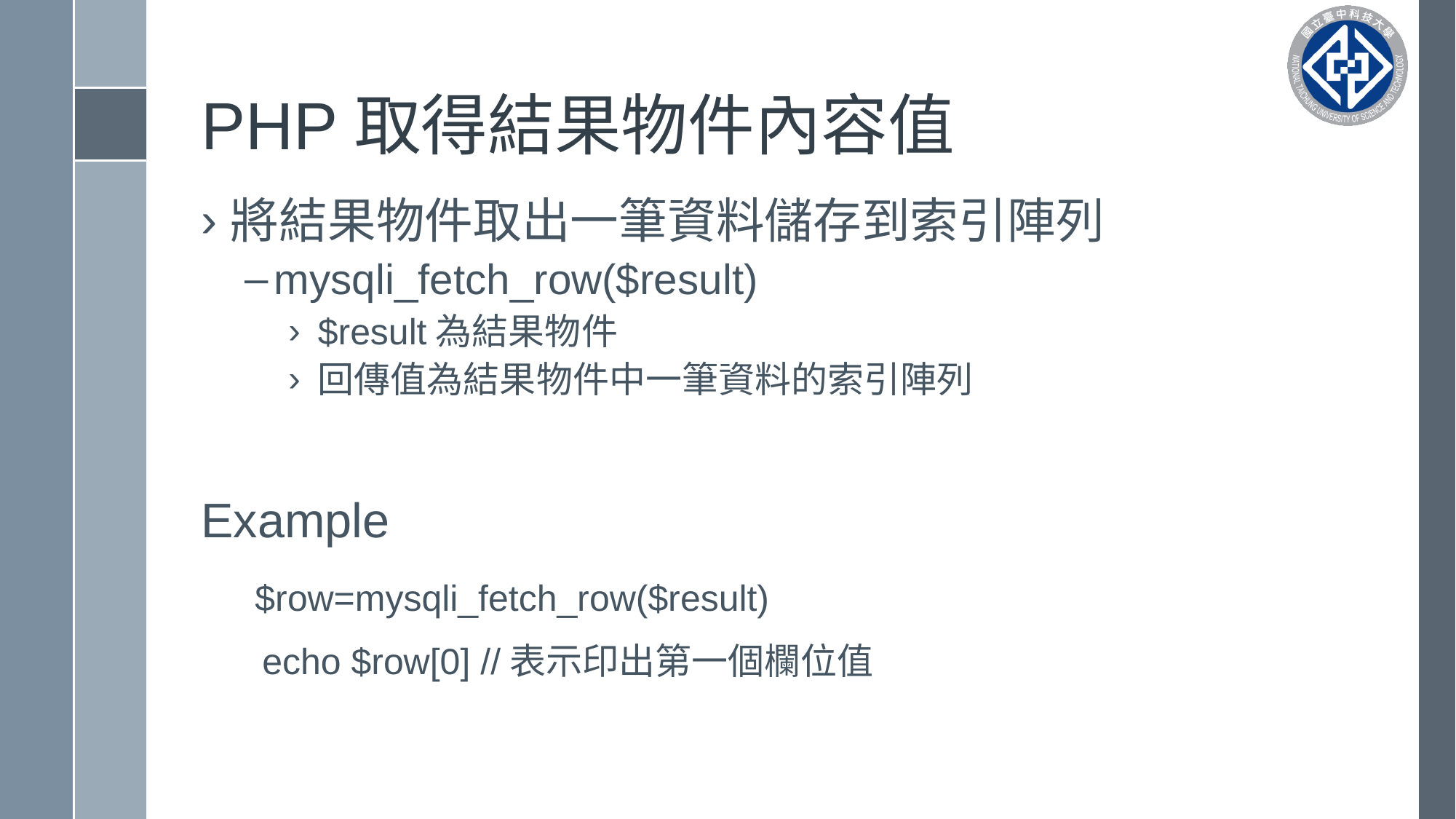

# PHP取得結果物件內容值
將結果物件取出一筆資料儲存到索引陣列
mysqli_fetch_row($result)
$result為結果物件
回傳值為結果物件中一筆資料的索引陣列

Example
    $row=mysqli_fetch_row($result)
      echo $row[0] //表示印出第一個欄位值